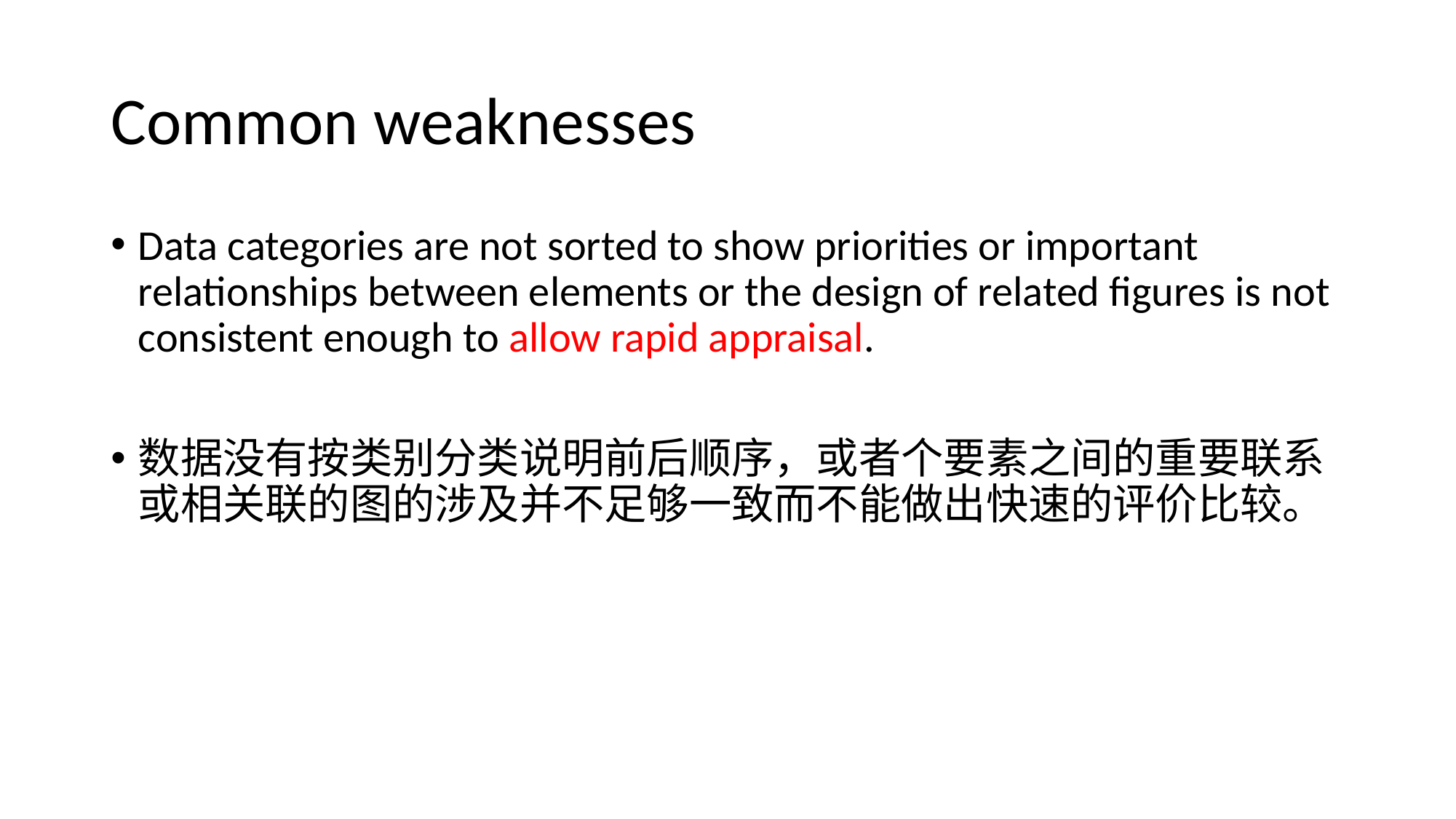

# Common weaknesses
Data categories are not sorted to show priorities or important relationships between elements or the design of related figures is not consistent enough to allow rapid appraisal.

数据没有按类别分类说明前后顺序，或者个要素之间的重要联系或相关联的图的涉及并不足够一致而不能做出快速的评价比较。